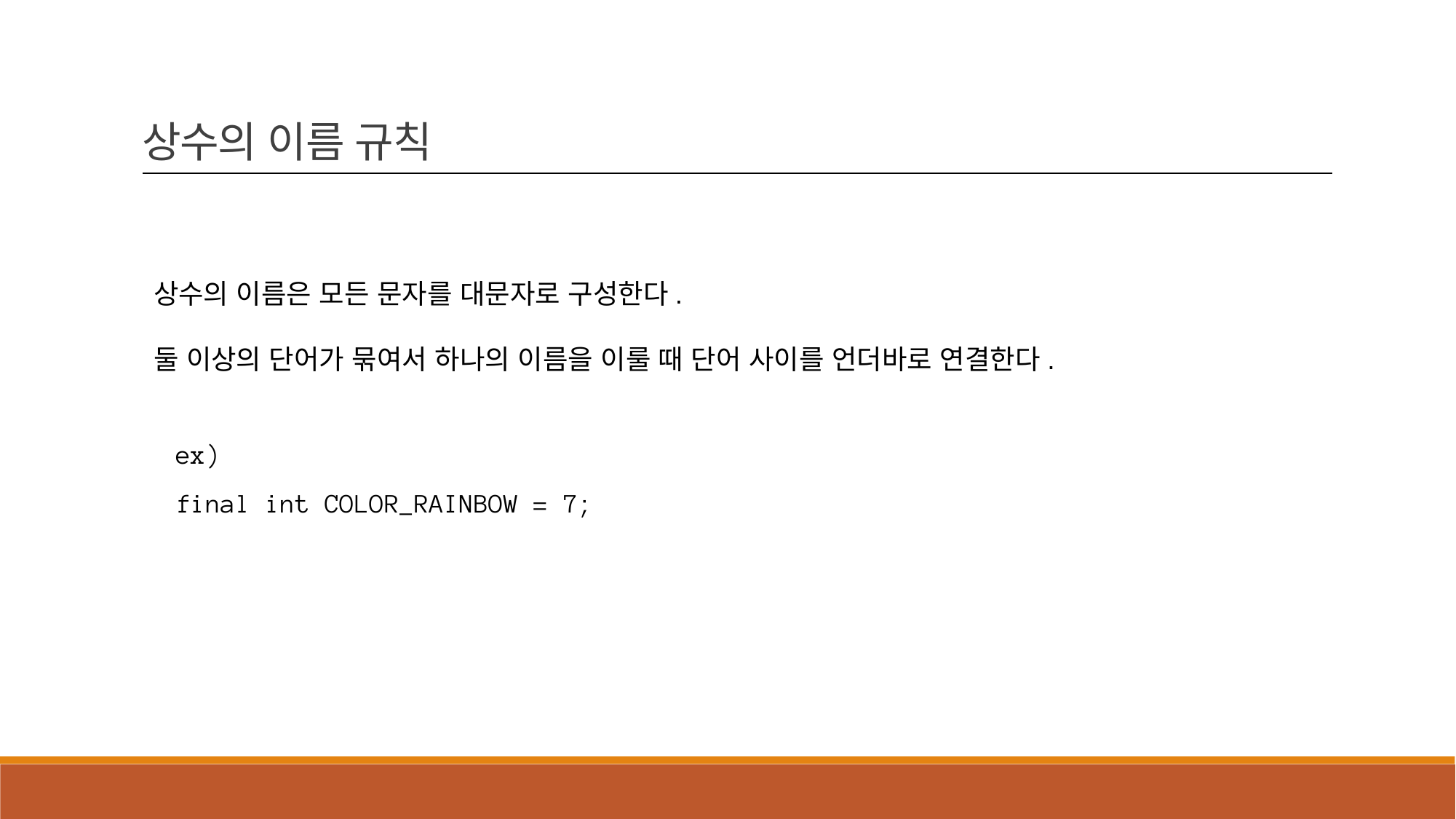

상수의 이름 규칙
상수의 이름은 모든 문자를 대문자로 구성한다.
둘 이상의 단어가 묶여서 하나의 이름을 이룰 때 단어 사이를 언더바로 연결한다.
ex)
final int COLOR_RAINBOW = 7;